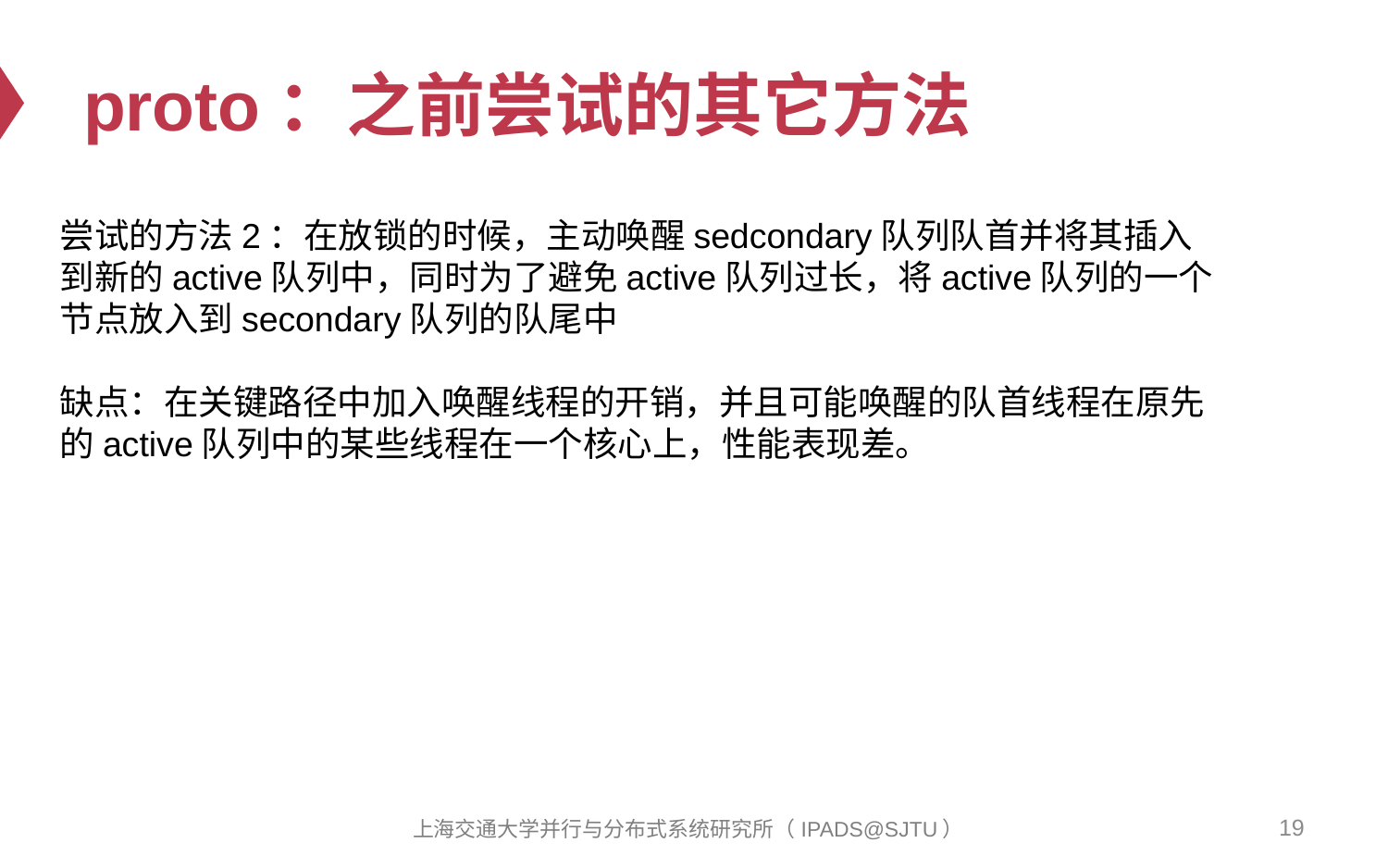

# proto：之前尝试的其它方法
尝试的方法2：在放锁的时候，主动唤醒sedcondary队列队首并将其插入到新的active队列中，同时为了避免active队列过长，将active队列的一个节点放入到secondary队列的队尾中

缺点：在关键路径中加入唤醒线程的开销，并且可能唤醒的队首线程在原先的active队列中的某些线程在一个核心上，性能表现差。
19
上海交通大学并行与分布式系统研究所（IPADS@SJTU）